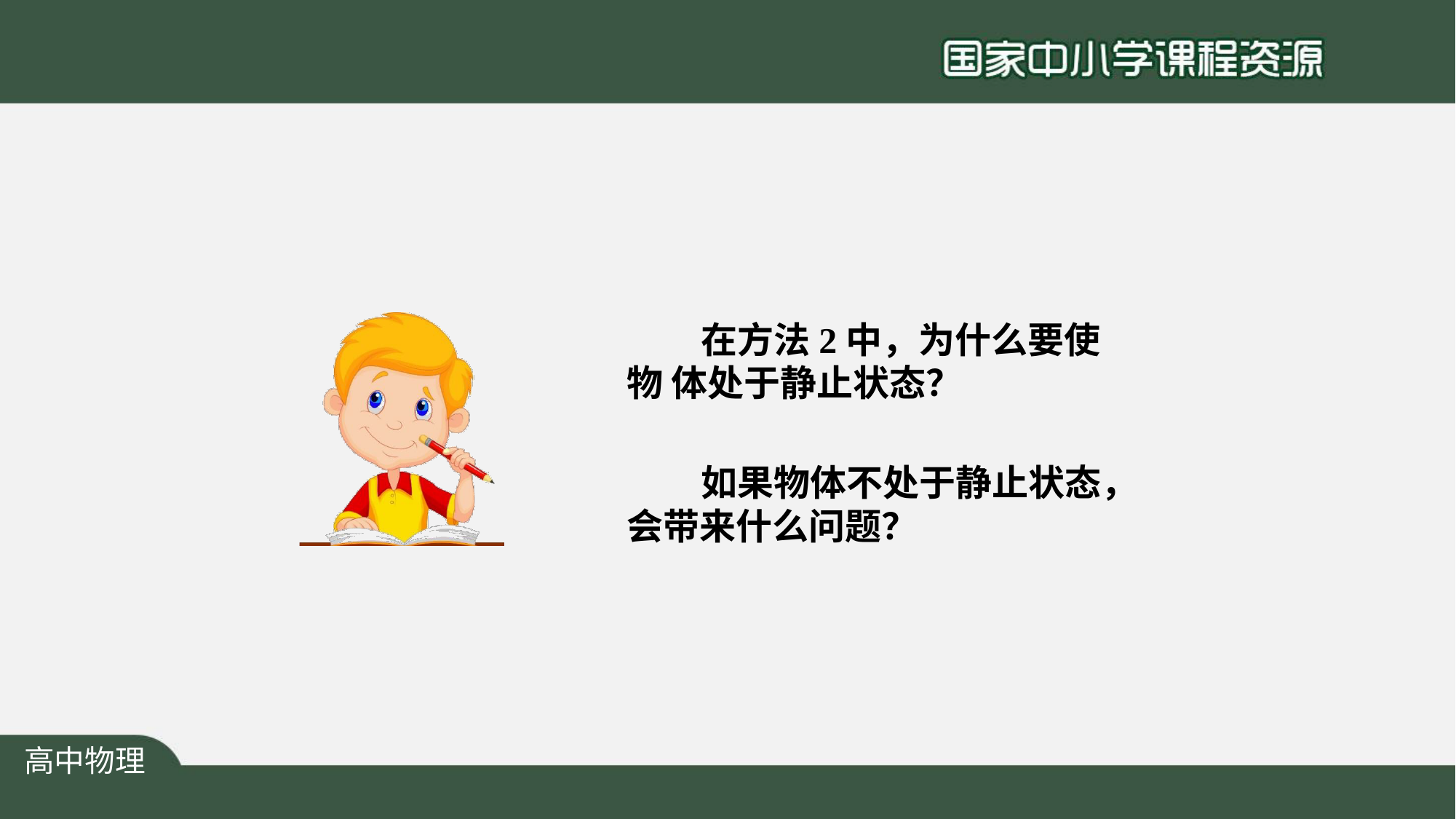

# 在方法2中，为什么要使物 体处于静止状态？
如果物体不处于静止状态， 会带来什么问题？
高中物理